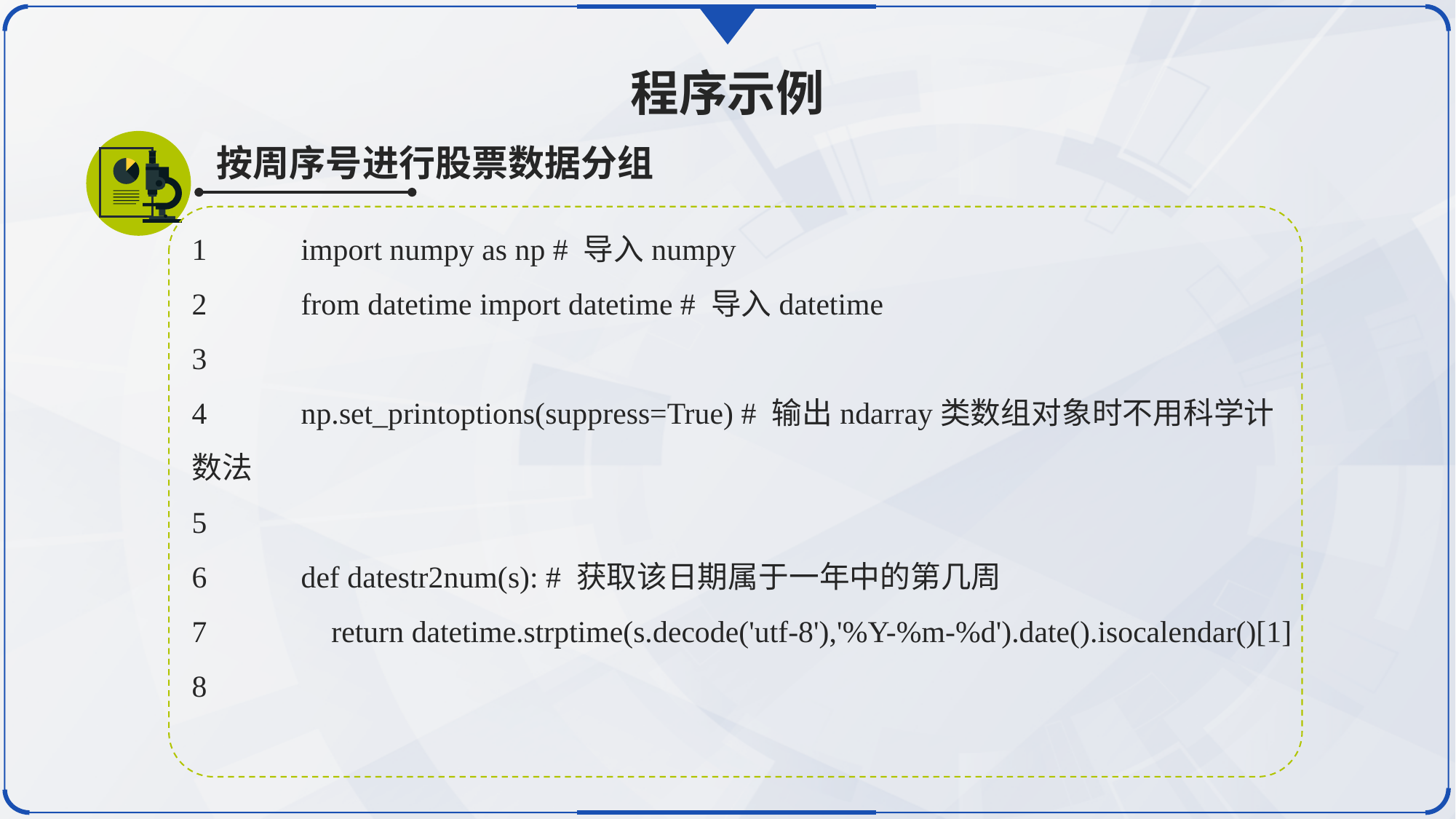

程序示例

按周序号进行股票数据分组

1	import numpy as np # 导入numpy
2	from datetime import datetime # 导入datetime
3
4	np.set_printoptions(suppress=True) # 输出ndarray类数组对象时不用科学计数法
5
6	def datestr2num(s): # 获取该日期属于一年中的第几周
7	    return datetime.strptime(s.decode('utf-8'),'%Y-%m-%d').date().isocalendar()[1]
8